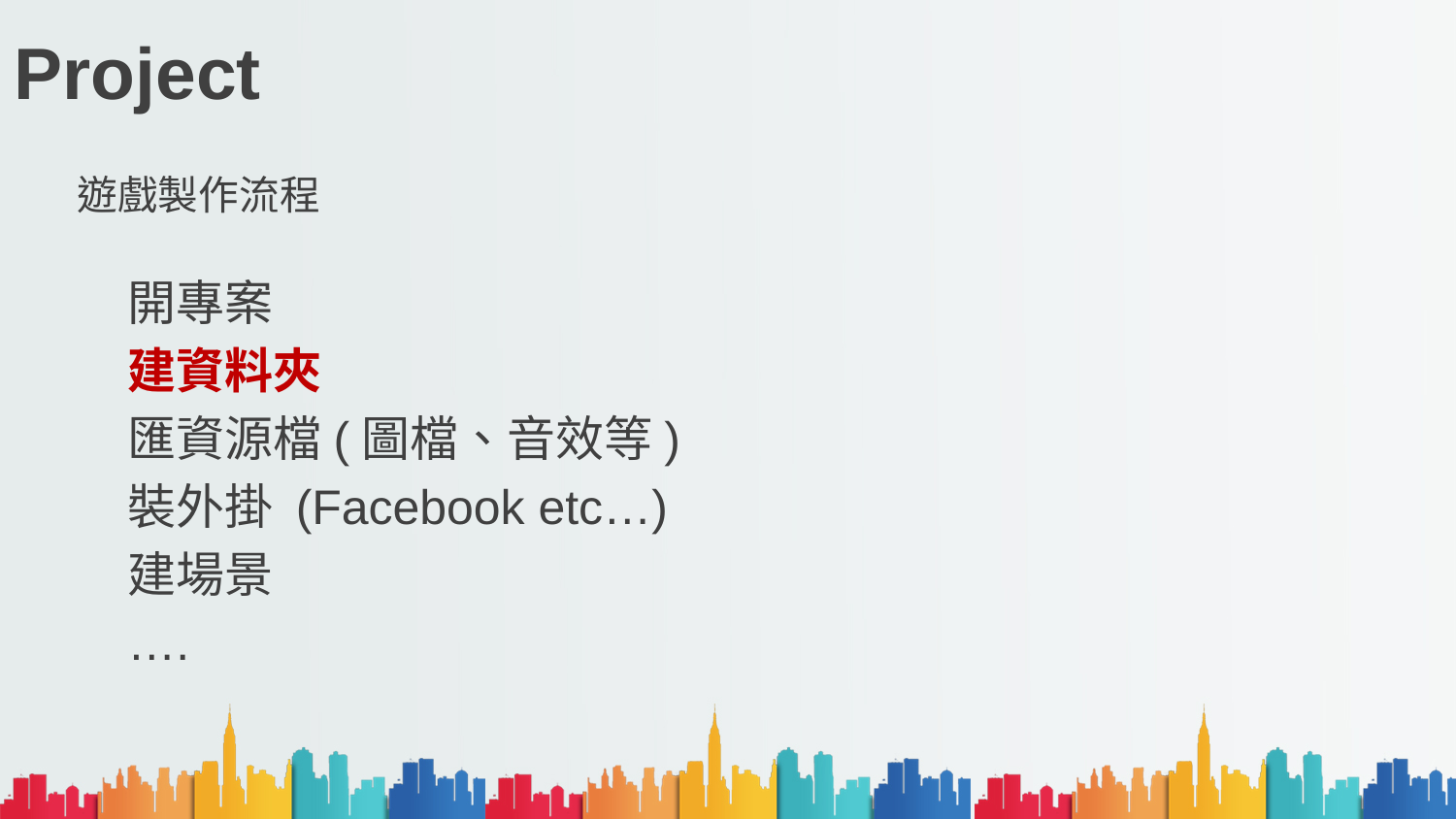

# Project
遊戲製作流程
開專案
建資料夾
匯資源檔(圖檔、音效等)
裝外掛 (Facebook etc…)
建場景
….